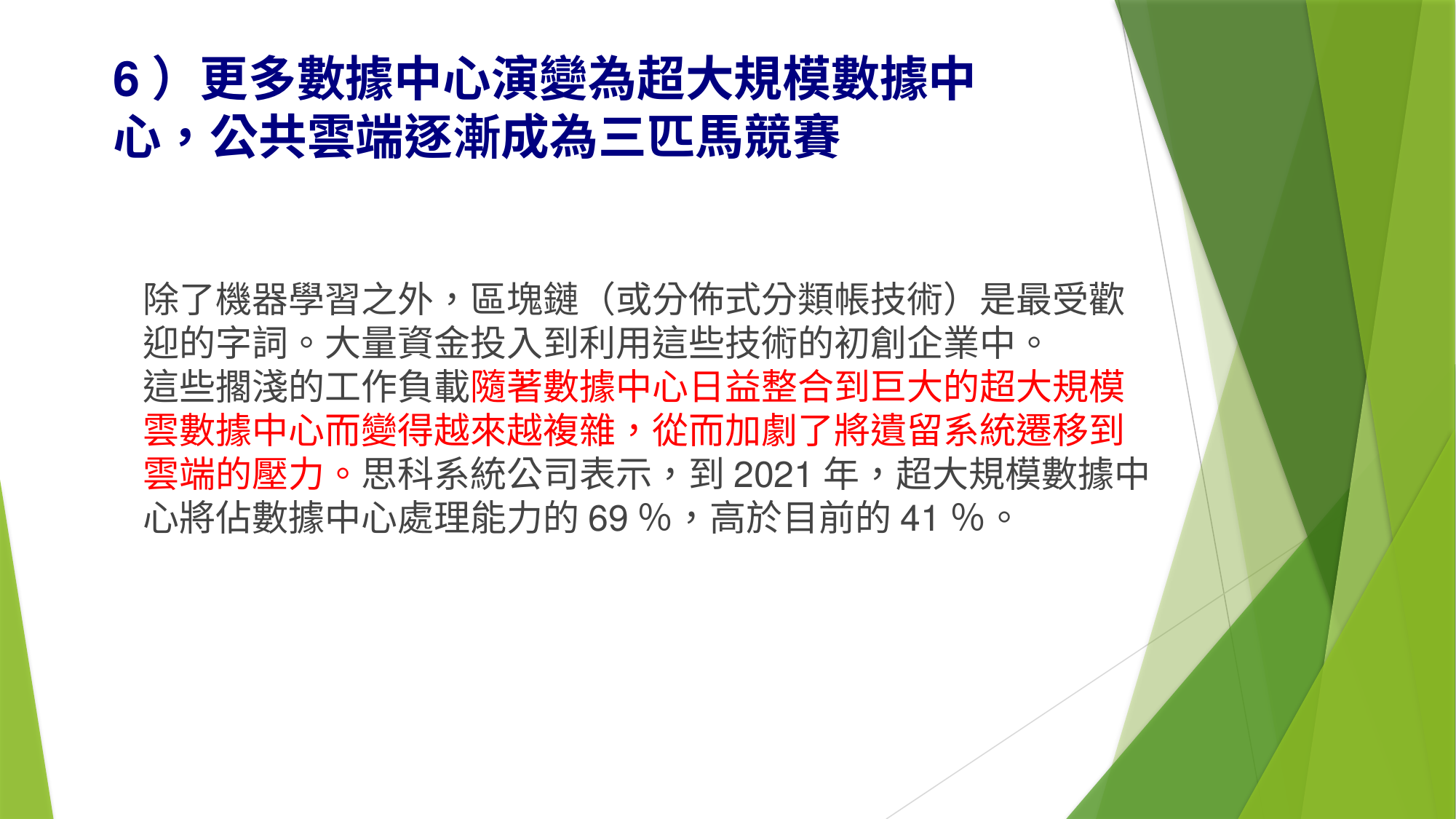

6）更多數據中心演變為超大規模數據中心，公共雲端逐漸成為三匹馬競賽
除了機器學習之外，區塊鏈（或分佈式分類帳技術）是最受歡迎的字詞。大量資金投入到利用這些技術的初創企業中。
這些擱淺的工作負載隨著數據中心日益整合到巨大的超大規模雲數據中心而變得越來越複雜，從而加劇了將遺留系統遷移到雲端的壓力。思科系統公司表示，到2021年，超大規模數據中心將佔數據中心處理能力的69％，高於目前的41％。